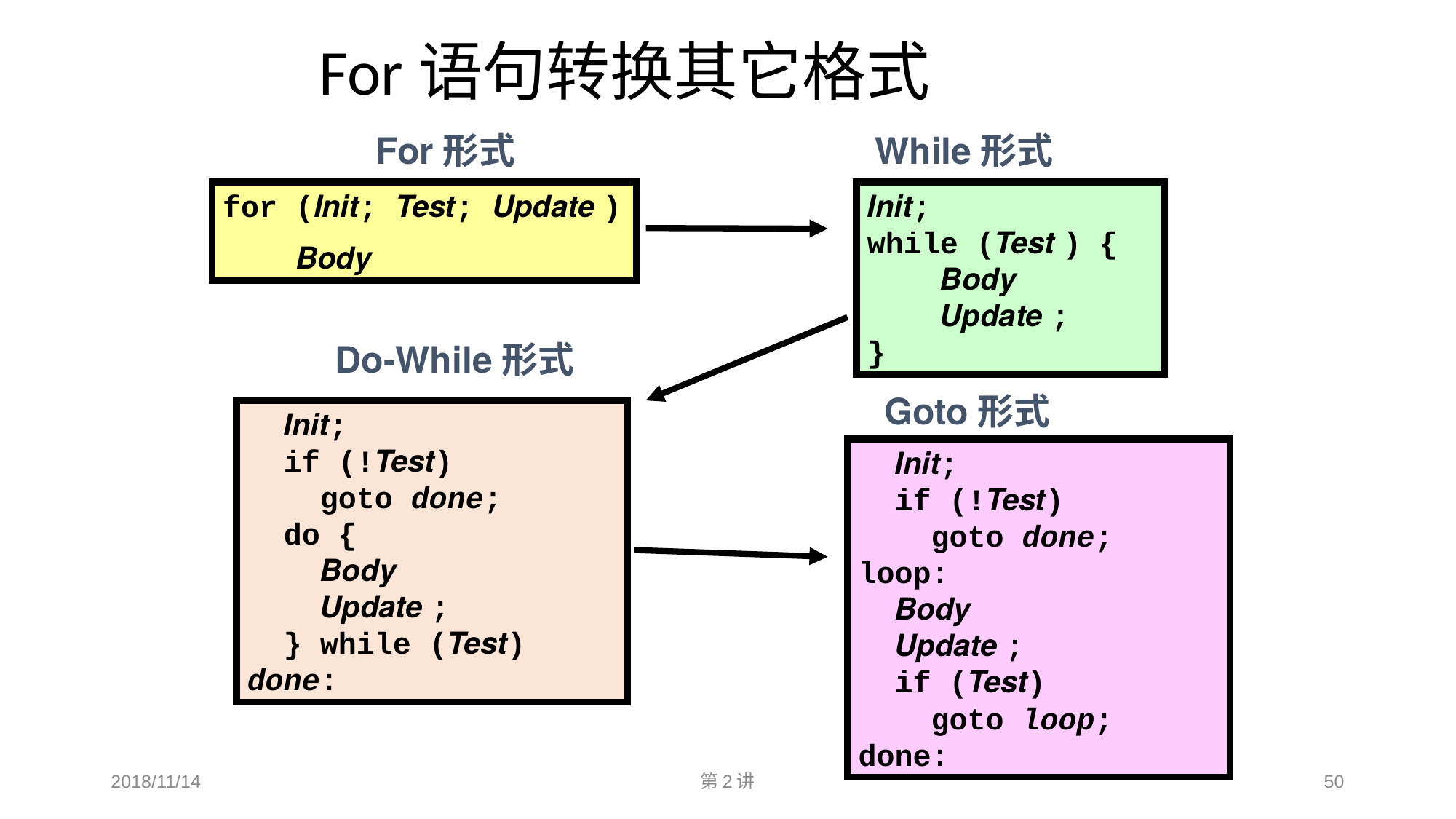

# For语句转换其它格式
For形式

While形式

for (Init; Test; Update )
    Body
Init;
while (Test ) {
    Body
    Update ;
}

Do-While形式

Goto形式

  Init;
  if (!Test)
    goto done;
  do {
    Body
    Update ;
  } while (Test)
done:
  Init;
  if (!Test)
    goto done;
loop:
  Body
  Update ;
  if (Test)
    goto loop;
done:

2018/11/14
第2讲
50